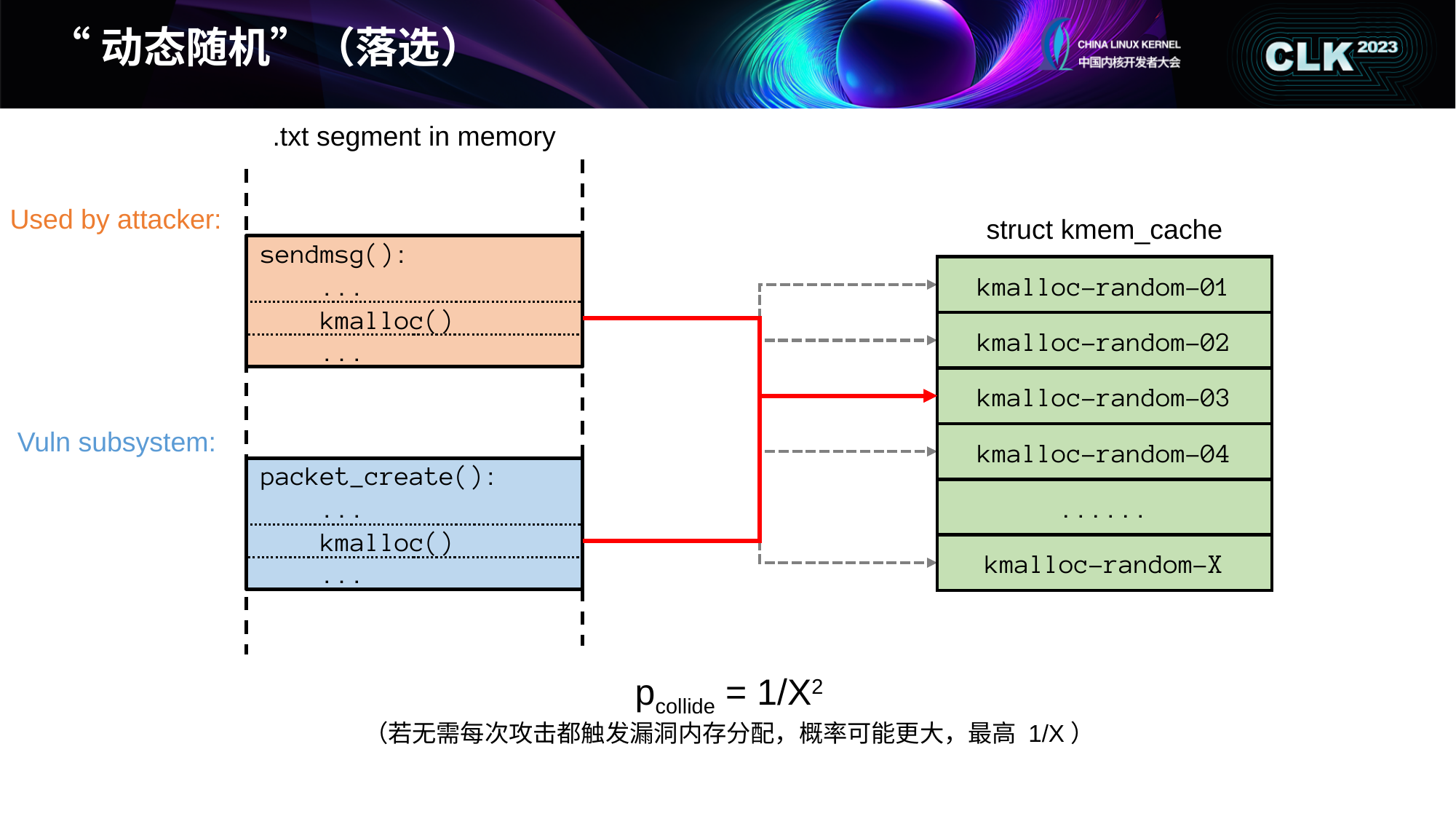

# “动态随机”（落选）
.txt segment in memory
struct kmem_cache
Used by attacker:
 sendmsg():
     ...

     ...
     kmalloc()
kmalloc-random-01
kmalloc-random-02
kmalloc-random-03
kmalloc-random-04
 Vuln subsystem:
 packet_create():
     ...

     ...
     kmalloc()
......
kmalloc-random-X
pcollide = 1/X2
（若无需每次攻击都触发漏洞内存分配，概率可能更大，最高 1/X）